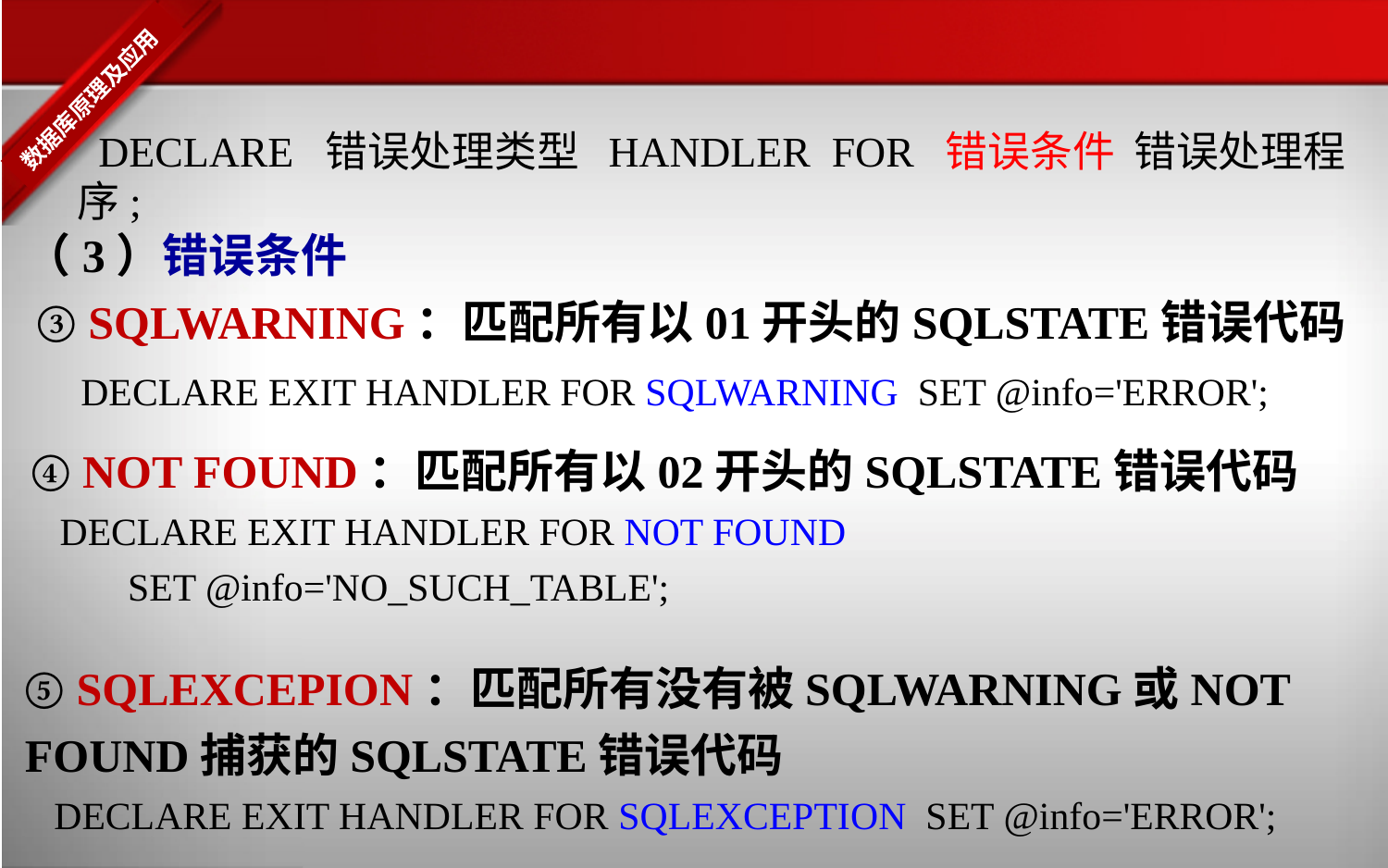

DECLARE  错误处理类型  HANDLER  FOR  错误条件  错误处理程序;
（3）错误条件
 ③ SQLWARNING：匹配所有以01开头的SQLSTATE错误代码
     DECLARE EXIT HANDLER FOR SQLWARNING  SET @info='ERROR';
④ NOT FOUND：匹配所有以02开头的SQLSTATE错误代码
   DECLARE EXIT HANDLER FOR NOT FOUND
          SET @info='NO_SUCH_TABLE';
⑤ SQLEXCEPION：匹配所有没有被SQLWARNING或NOT FOUND捕获的SQLSTATE错误代码
   DECLARE EXIT HANDLER FOR SQLEXCEPTION  SET @info='ERROR';